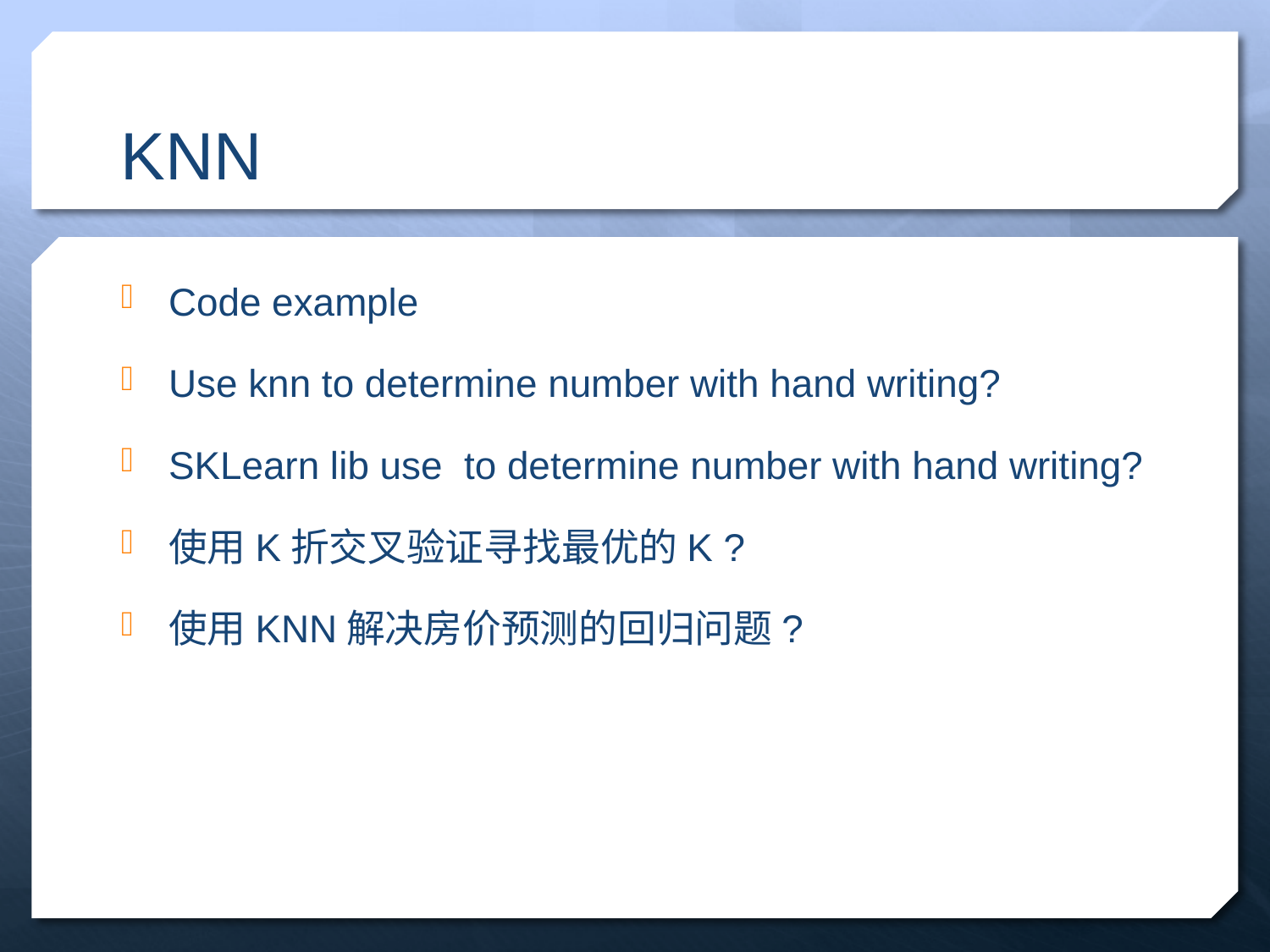

# KNN
Code example
Use knn to determine number with hand writing?
SKLearn lib use  to determine number with hand writing?
使用K折交叉验证寻找最优的K ?
使用KNN解决房价预测的回归问题?